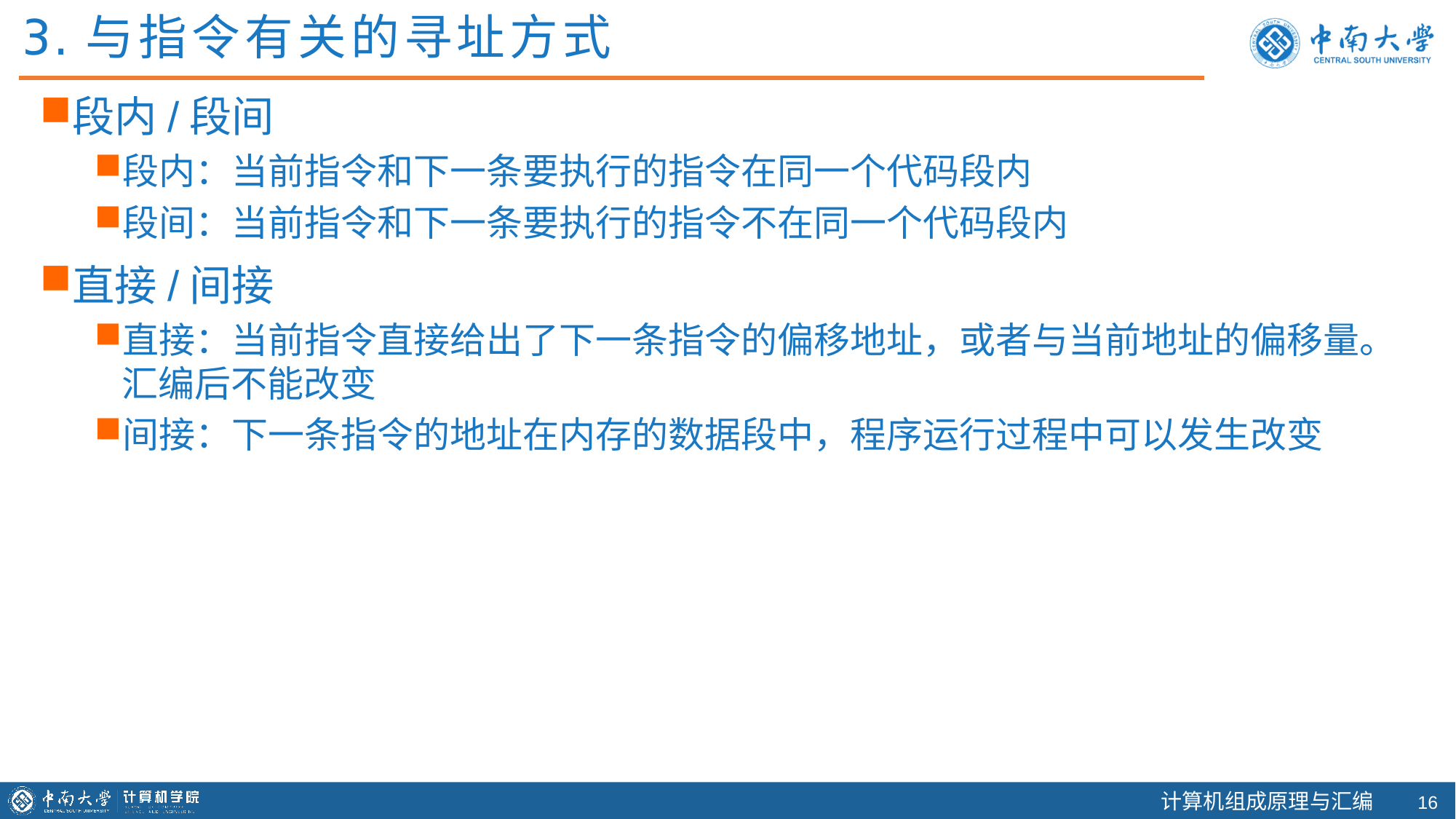

3.与指令有关的寻址方式
段内/段间
段内：当前指令和下一条要执行的指令在同一个代码段内
段间：当前指令和下一条要执行的指令不在同一个代码段内
直接/间接
直接：当前指令直接给出了下一条指令的偏移地址，或者与当前地址的偏移量。汇编后不能改变
间接：下一条指令的地址在内存的数据段中，程序运行过程中可以发生改变

16